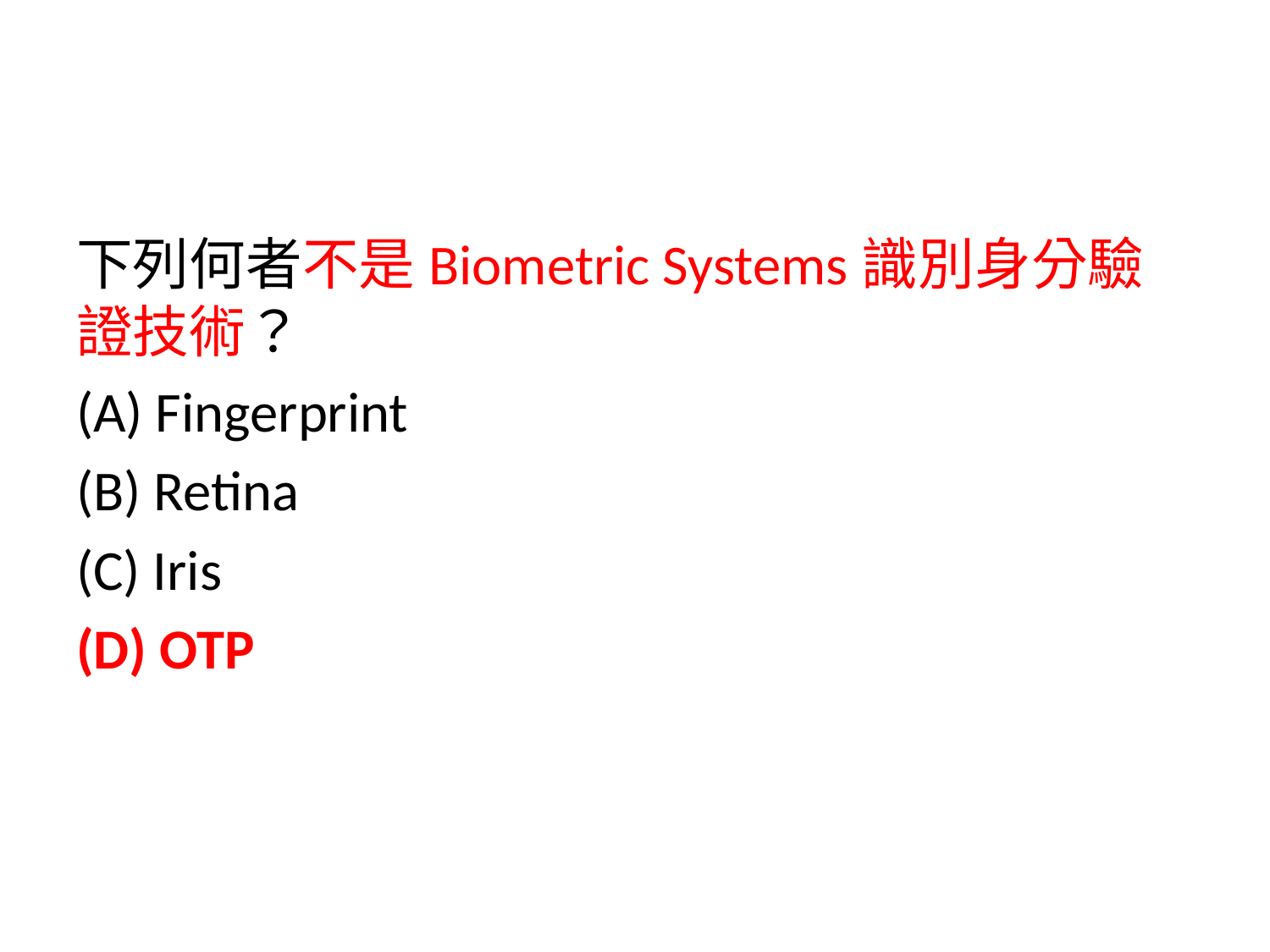

#
下列何者不是Biometric Systems識別身分驗證技術？
(A) Fingerprint
(B) Retina
(C) Iris
(D) OTP